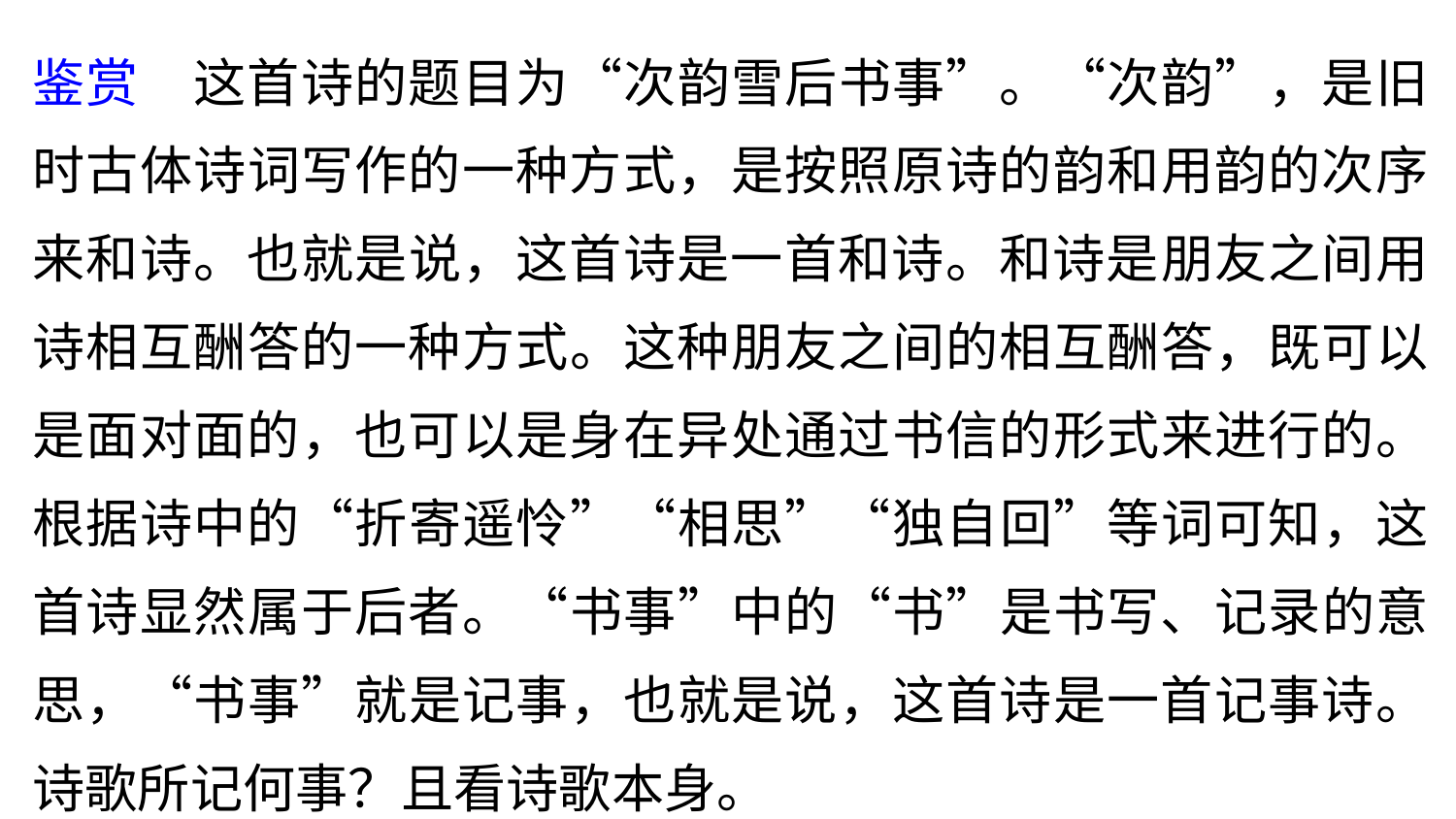

鉴赏　这首诗的题目为“次韵雪后书事”。“次韵”，是旧时古体诗词写作的一种方式，是按照原诗的韵和用韵的次序来和诗。也就是说，这首诗是一首和诗。和诗是朋友之间用诗相互酬答的一种方式。这种朋友之间的相互酬答，既可以是面对面的，也可以是身在异处通过书信的形式来进行的。根据诗中的“折寄遥怜”“相思”“独自回”等词可知，这首诗显然属于后者。“书事”中的“书”是书写、记录的意思，“书事”就是记事，也就是说，这首诗是一首记事诗。诗歌所记何事？且看诗歌本身。